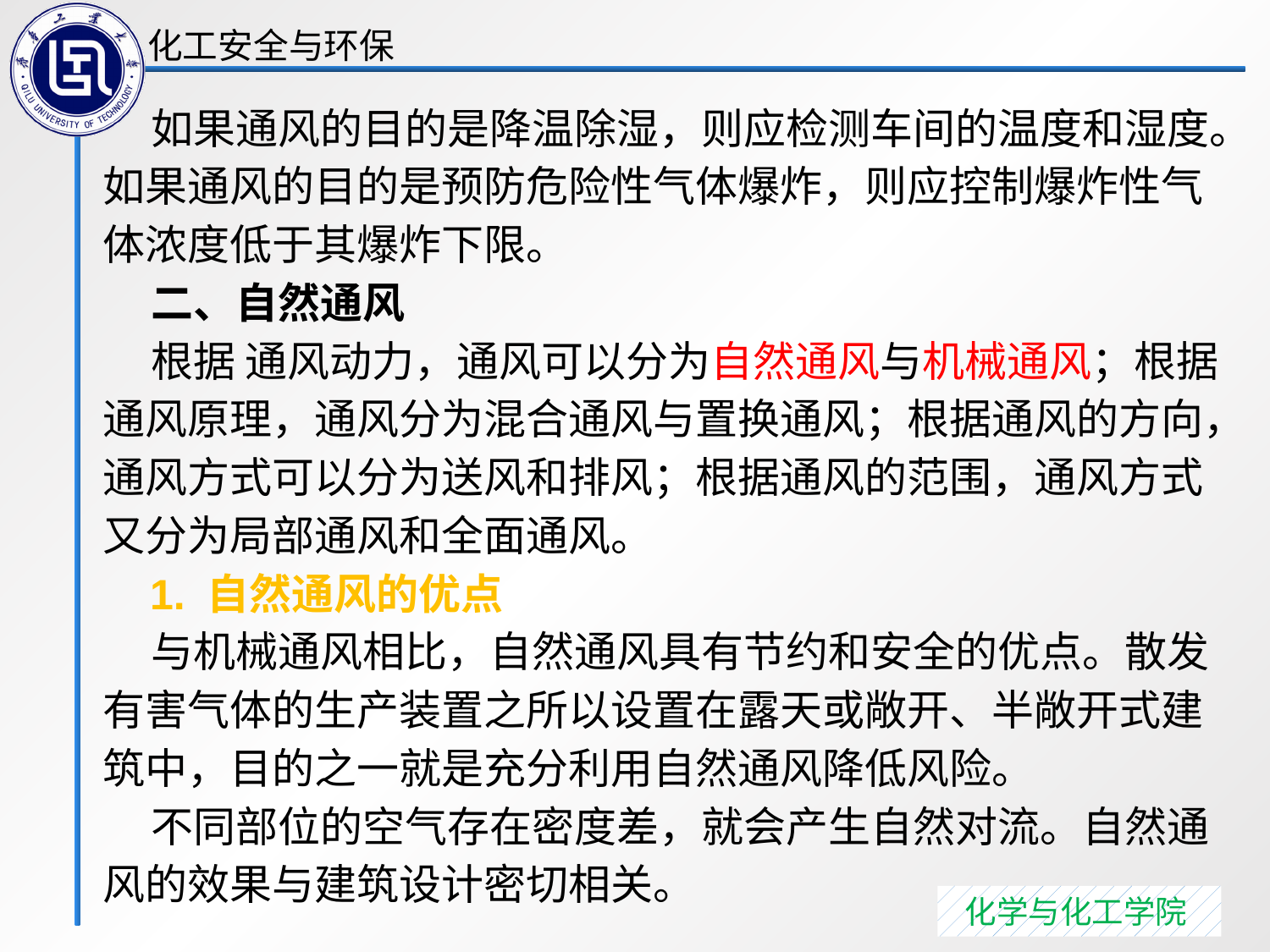

如果通风的目的是降温除湿，则应检测车间的温度和湿度。如果通风的目的是预防危险性气体爆炸，则应控制爆炸性气体浓度低于其爆炸下限。
    二、自然通风
    根据 通风动力，通风可以分为自然通风与机械通风；根据通风原理，通风分为混合通风与置换通风；根据通风的方向，通风方式可以分为送风和排风；根据通风的范围，通风方式又分为局部通风和全面通风。
    1. 自然通风的优点
    与机械通风相比，自然通风具有节约和安全的优点。散发有害气体的生产装置之所以设置在露天或敞开、半敞开式建筑中，目的之一就是充分利用自然通风降低风险。
    不同部位的空气存在密度差，就会产生自然对流。自然通风的效果与建筑设计密切相关。